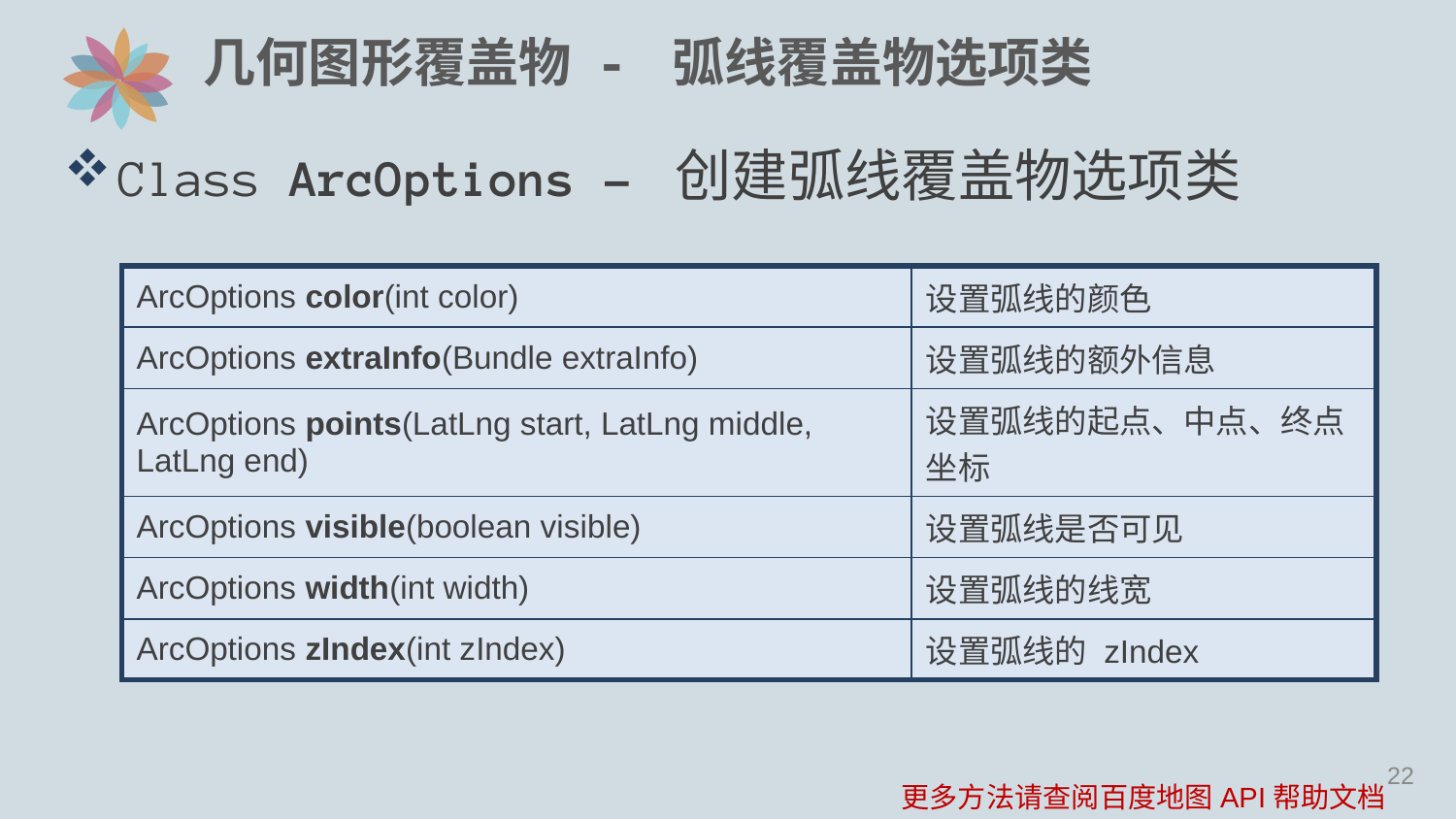

# 几何图形覆盖物 - 弧线覆盖物选项类
Class ArcOptions - 创建弧线覆盖物选项类
| ArcOptions color(int color) | 设置弧线的颜色 |
| --- | --- |
| ArcOptions extraInfo(Bundle extraInfo) | 设置弧线的额外信息 |
| ArcOptions points(LatLng start, LatLng middle, LatLng end) | 设置弧线的起点、中点、终点坐标 |
| ArcOptions visible(boolean visible) | 设置弧线是否可见 |
| ArcOptions width(int width) | 设置弧线的线宽 |
| ArcOptions zIndex(int zIndex) | 设置弧线的 zIndex |
更多方法请查阅百度地图API帮助文档
22